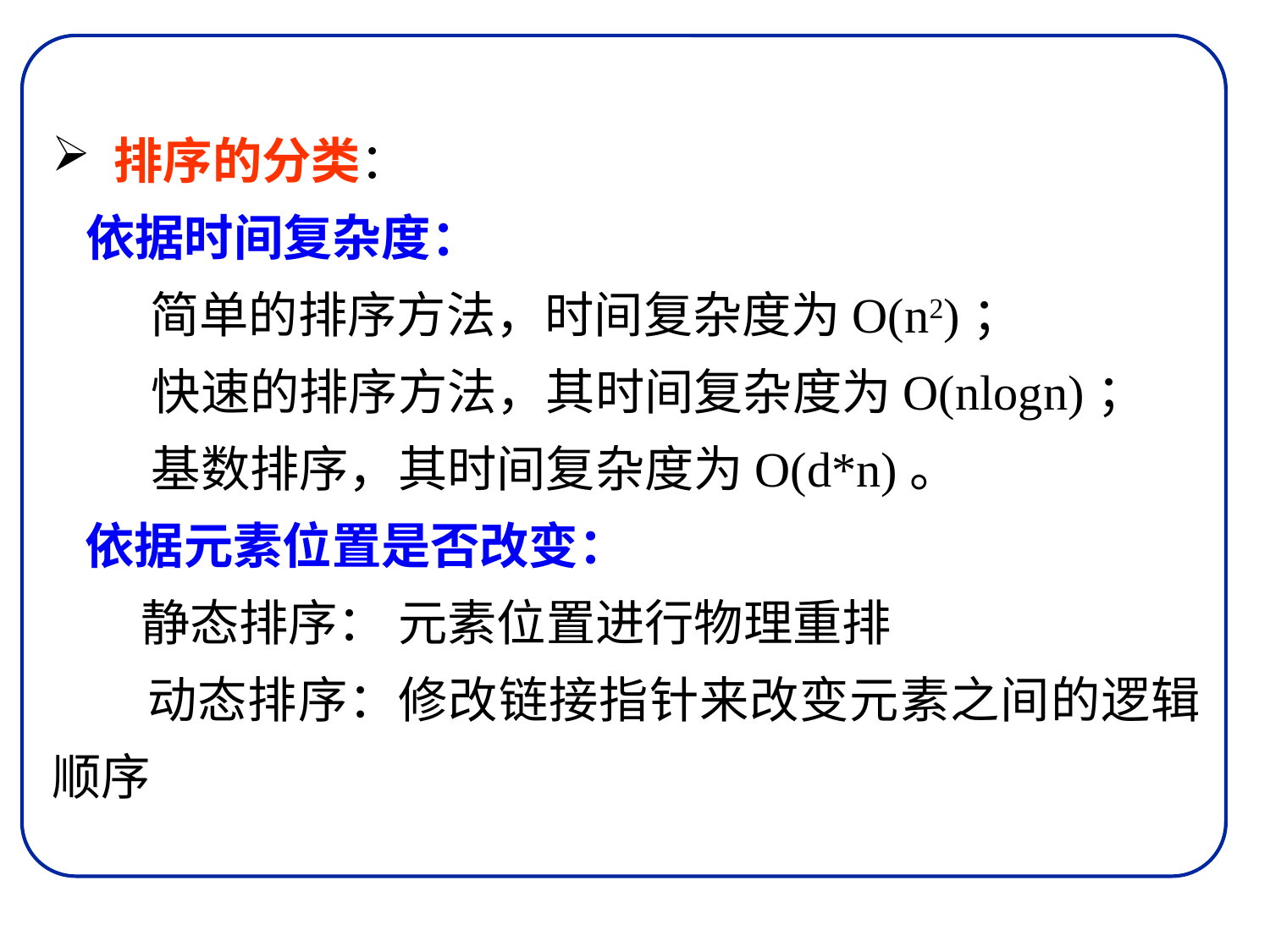

排序的分类：
  依据时间复杂度：
　　简单的排序方法，时间复杂度为O(n2)；
        快速的排序方法，其时间复杂度为O(nlogn)；
        基数排序，其时间复杂度为O(d*n)。
  依据元素位置是否改变：
       静态排序： 元素位置进行物理重排
       动态排序：修改链接指针来改变元素之间的逻辑顺序